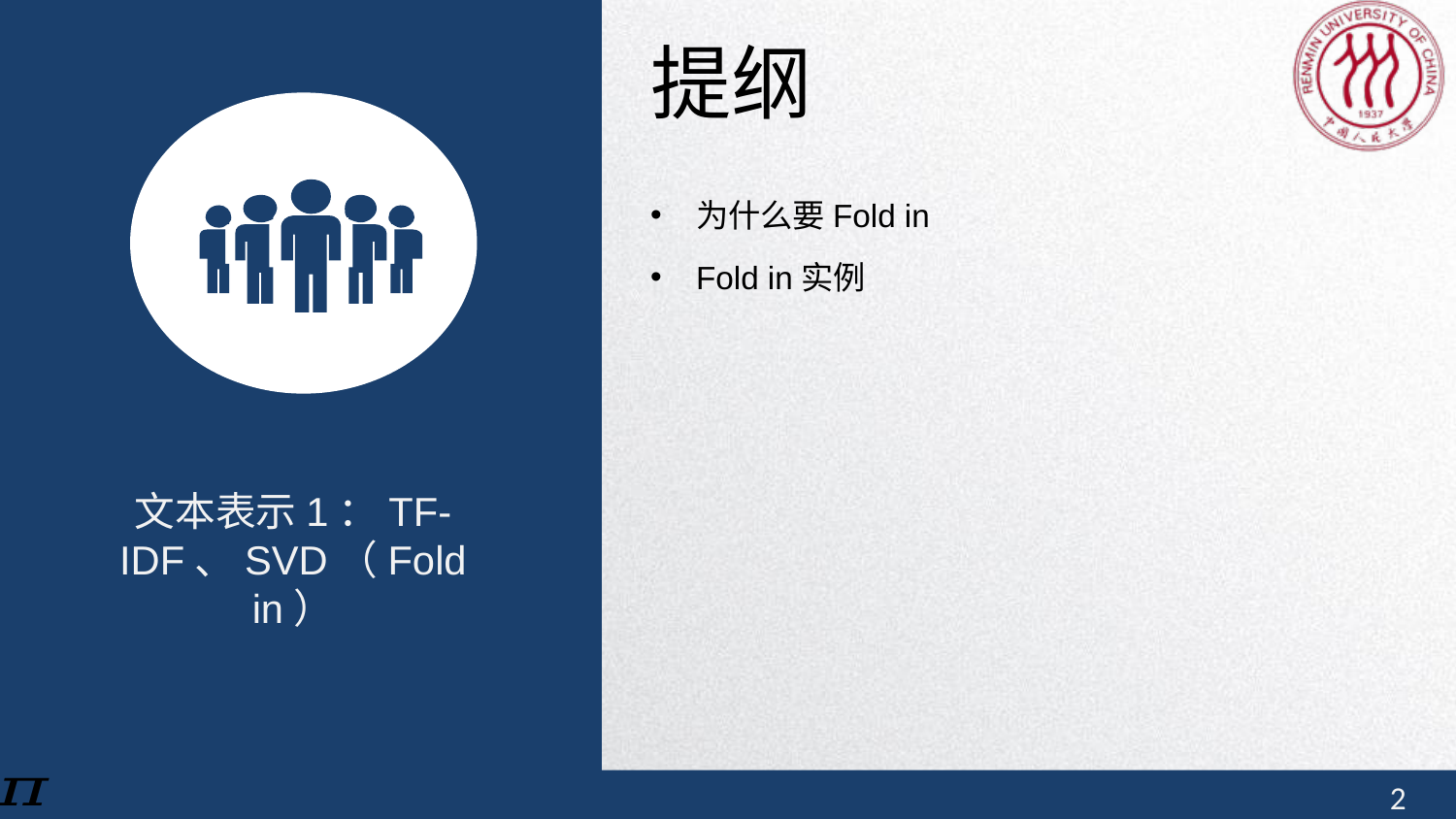

提纲

为什么要Fold in
Fold in实例

文本表示1：TF-IDF、SVD（Fold in）